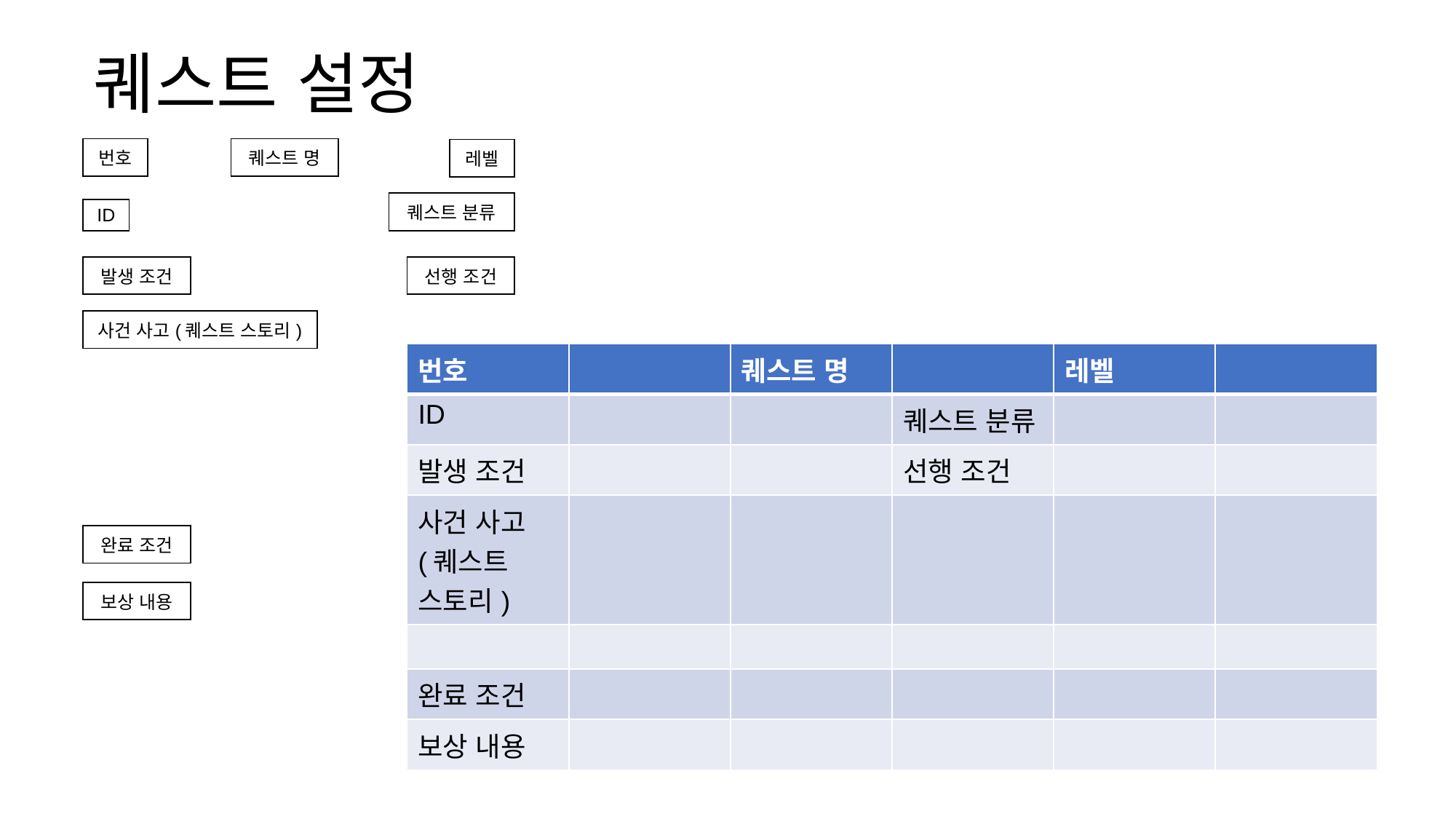

퀘스트 설정
| 번호 |
| --- |
| 퀘스트 명 |
| --- |
| 레벨 |
| --- |
| 퀘스트 분류 |
| --- |
| ID |
| --- |
| 발생 조건 |
| --- |
| 선행 조건 |
| --- |
| 사건 사고(퀘스트 스토리) |
| --- |
| 번호 |  | 퀘스트 명 |  | 레벨 |  |
| --- | --- | --- | --- | --- | --- |
| ID |  |  | 퀘스트 분류 |  |  |
| 발생 조건 |  |  | 선행 조건 |  |  |
| 사건 사고(퀘스트 스토리) |  |  |  |  |  |
|  |  |  |  |  |  |
| 완료 조건 |  |  |  |  |  |
| 보상 내용 |  |  |  |  |  |
| 완료 조건 |
| --- |
| 보상 내용 |
| --- |